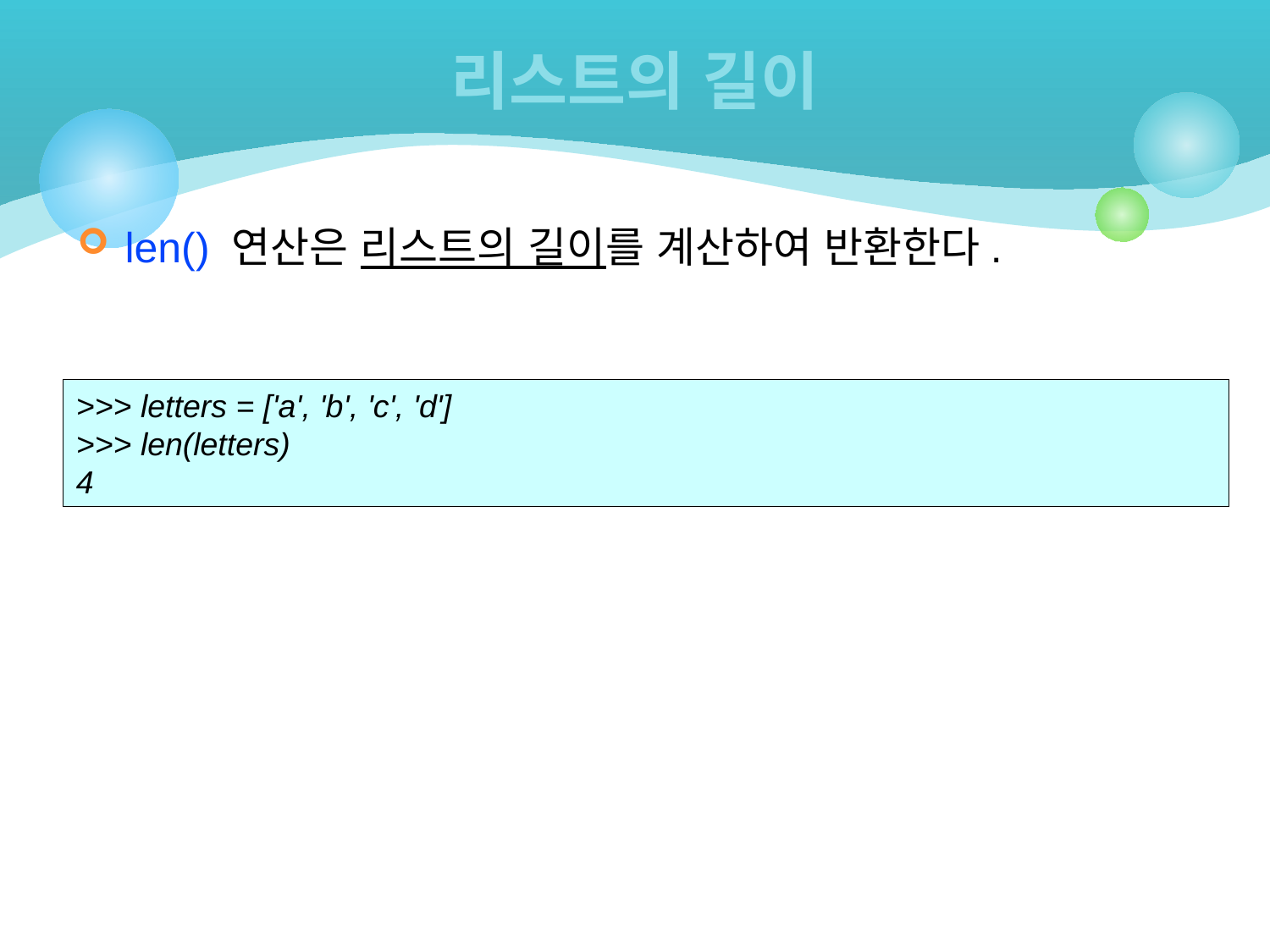

# 리스트의 길이
len() 연산은 리스트의 길이를 계산하여 반환한다.

>>> letters = ['a', 'b', 'c', 'd']
>>> len(letters)
4